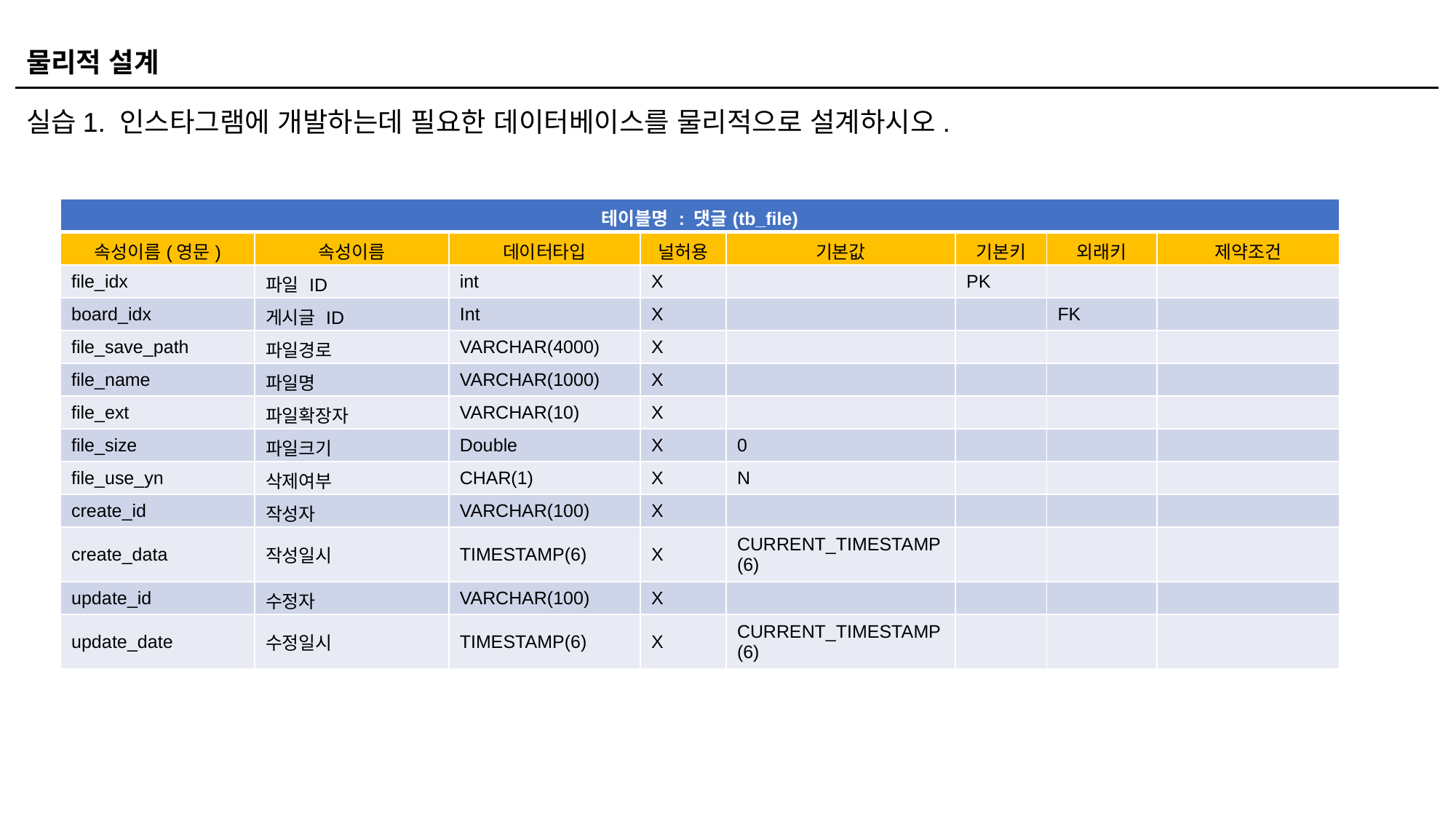

물리적 설계
실습1. 인스타그램에 개발하는데 필요한 데이터베이스를 물리적으로 설계하시오.
| 테이블명 : 댓글(tb\_file) |  |  |  |  |  |  |  |
| --- | --- | --- | --- | --- | --- | --- | --- |
| 속성이름(영문) | 속성이름 | 데이터타입 | 널허용 | 기본값 | 기본키 | 외래키 | 제약조건 |
| file\_idx | 파일 ID | int | X |  | PK |  |  |
| board\_idx | 게시글 ID | Int | X |  |  | FK |  |
| file\_save\_path | 파일경로 | VARCHAR(4000) | X |  |  |  |  |
| file\_name | 파일명 | VARCHAR(1000) | X |  |  |  |  |
| file\_ext | 파일확장자 | VARCHAR(10) | X |  |  |  |  |
| file\_size | 파일크기 | Double | X | 0 |  |  |  |
| file\_use\_yn | 삭제여부 | CHAR(1) | X | N |  |  |  |
| create\_id | 작성자 | VARCHAR(100) | X |  |  |  |  |
| create\_data | 작성일시 | TIMESTAMP(6) | X | CURRENT\_TIMESTAMP(6) |  |  |  |
| update\_id | 수정자 | VARCHAR(100) | X |  |  |  |  |
| update\_date | 수정일시 | TIMESTAMP(6) | X | CURRENT\_TIMESTAMP(6) |  |  |  |